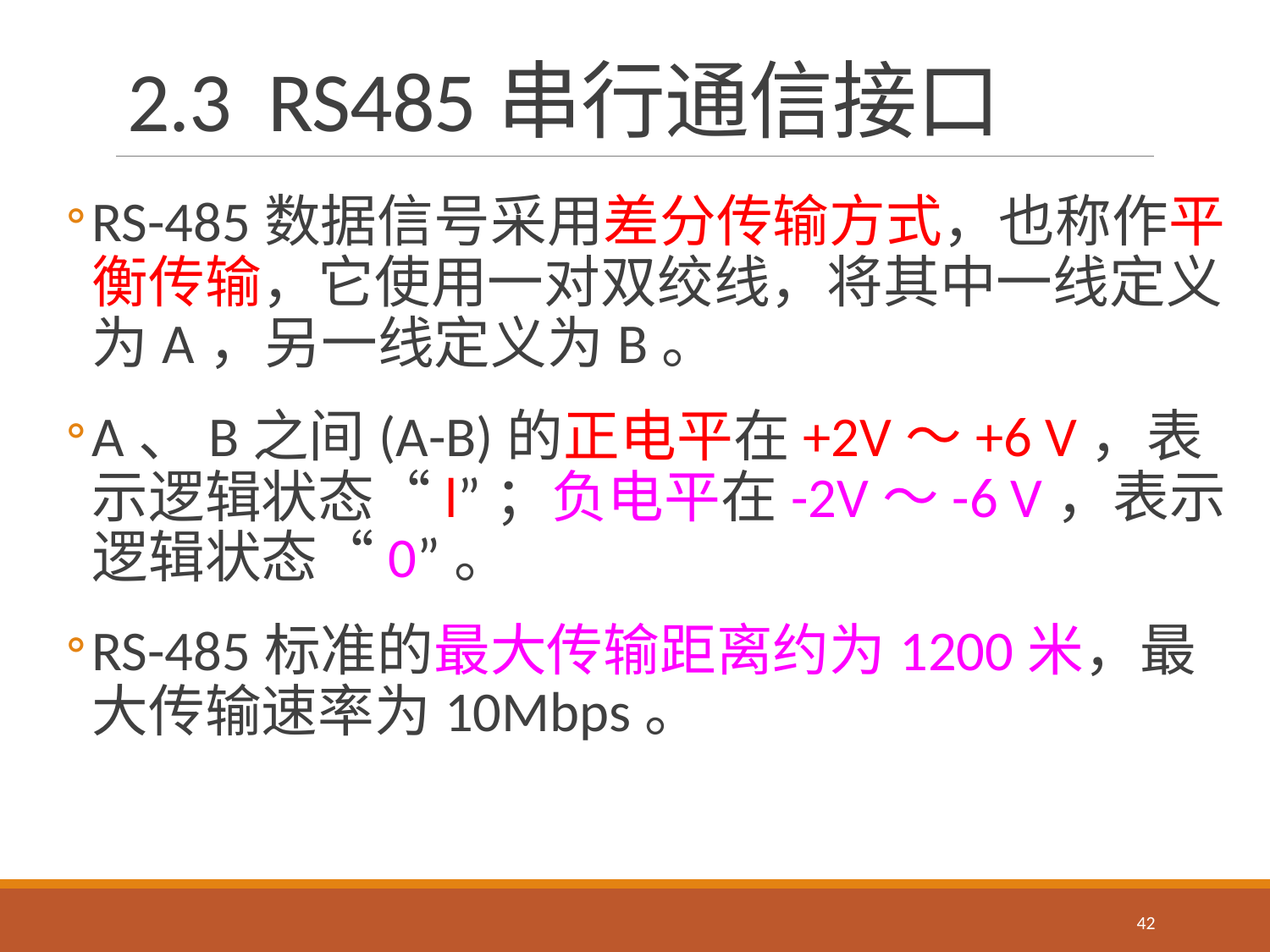

# 2.3  RS485串行通信接口
RS-485数据信号采用差分传输方式，也称作平衡传输，它使用一对双绞线，将其中一线定义为A，另一线定义为B。
A、B之间(A-B)的正电平在+2V～+6 V，表示逻辑状态“l”；负电平在-2V～-6 V，表示逻辑状态“0”。
RS-485标准的最大传输距离约为1200米，最大传输速率为10Mbps。
42